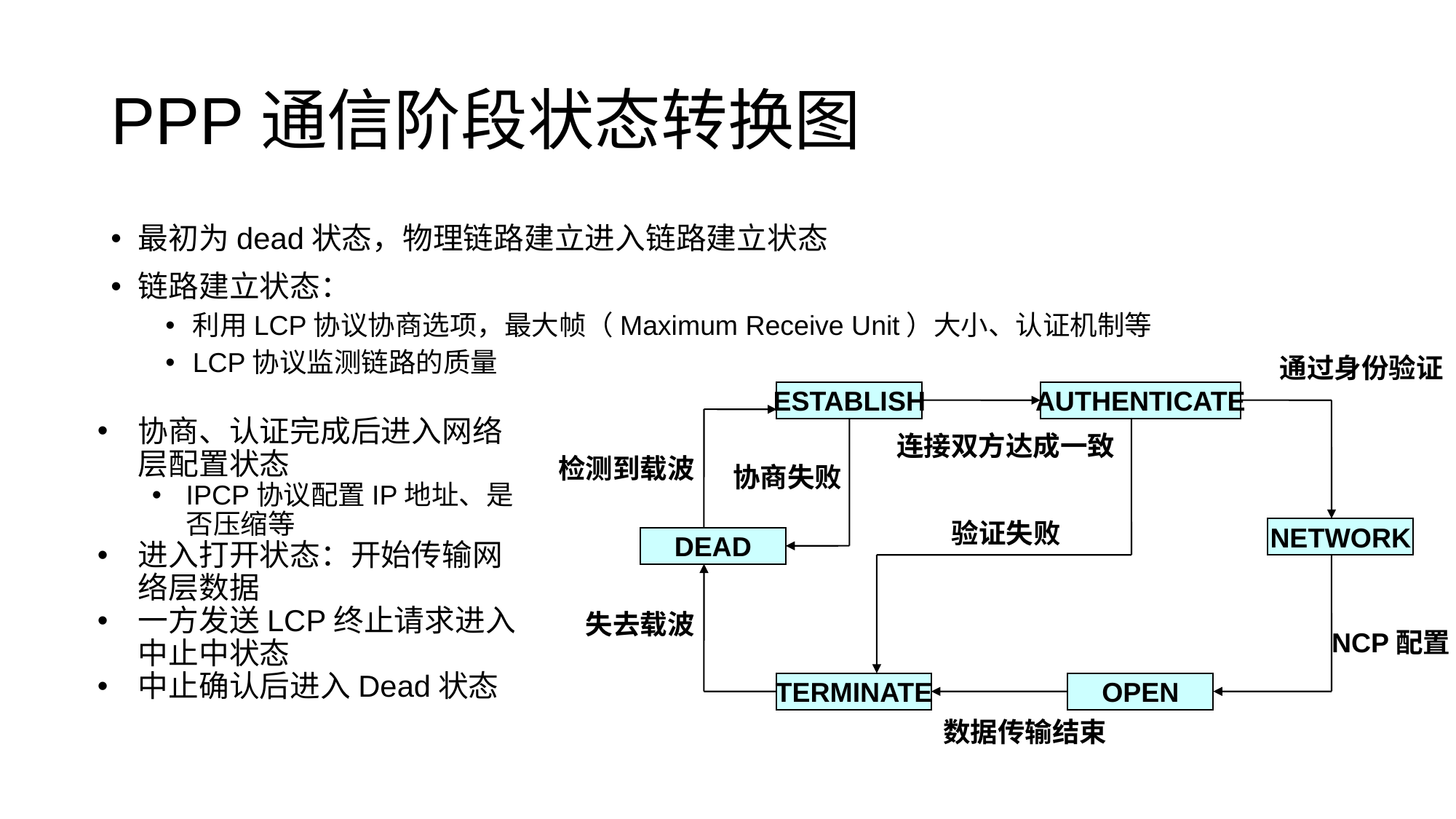

# PPP通信阶段状态转换图
最初为dead状态，物理链路建立进入链路建立状态
链路建立状态：
利用LCP协议协商选项，最大帧（Maximum Receive Unit）大小、认证机制等
LCP协议监测链路的质量

通过身份验证
ESTABLISH
AUTHENTICATE

连接双方达成一致
检测到载波
协商失败
验证失败
NETWORK
DEAD

失去载波
NCP配置
TERMINATE
OPEN

数据传输结束
协商、认证完成后进入网络层配置状态
IPCP协议配置IP地址、是否压缩等
进入打开状态：开始传输网络层数据
一方发送LCP终止请求进入中止中状态
中止确认后进入Dead状态